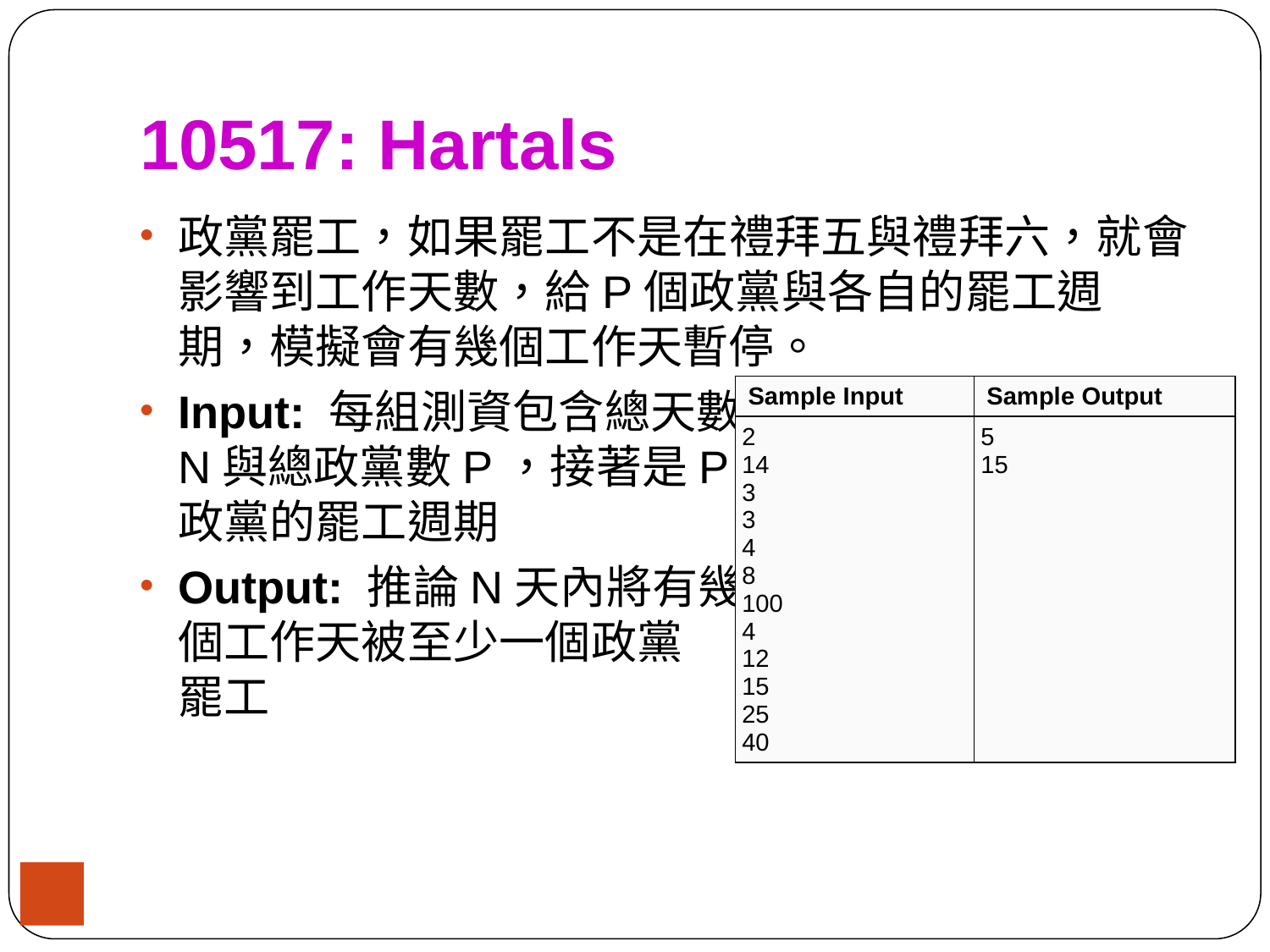

# 10517: Hartals
政黨罷工，如果罷工不是在禮拜五與禮拜六，就會影響到工作天數，給P個政黨與各自的罷工週期，模擬會有幾個工作天暫停。
Input: 每組測資包含總天數
N與總政黨數P，接著是P個
政黨的罷工週期
Output: 推論N天內將有幾
個工作天被至少一個政黨
罷工
| Sample Input | Sample Output |
| --- | --- |
| 2 14 3 3 4 8 100 4 12 15 25 40 | 5 15 |